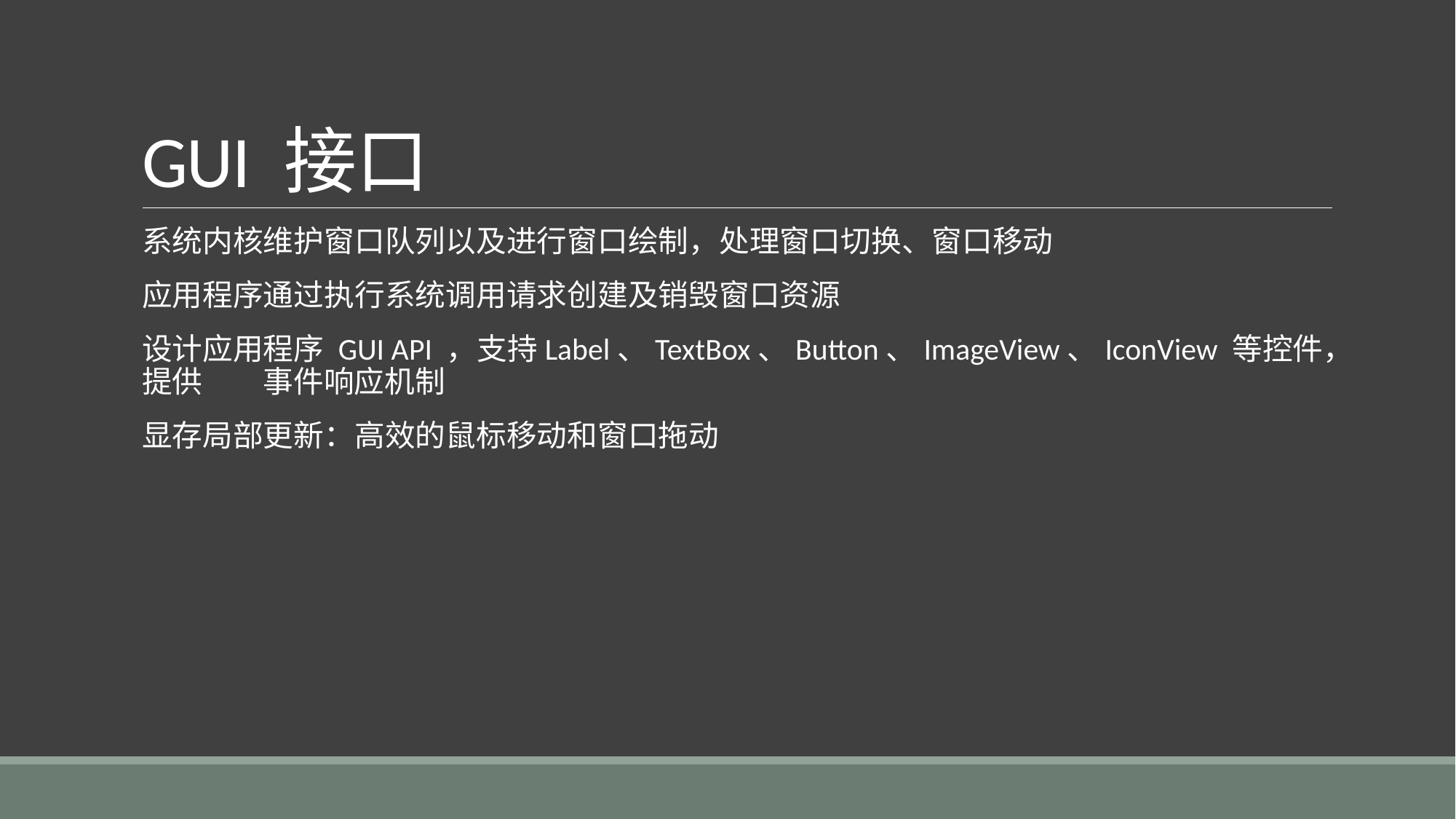

# GUI 接口
系统内核维护窗口队列以及进行窗口绘制，处理窗口切换、窗口移动
应用程序通过执行系统调用请求创建及销毁窗口资源
设计应用程序 GUI API ，支持Label、TextBox、Button、ImageView、IconView 等控件，提供         事件响应机制
显存局部更新：高效的鼠标移动和窗口拖动